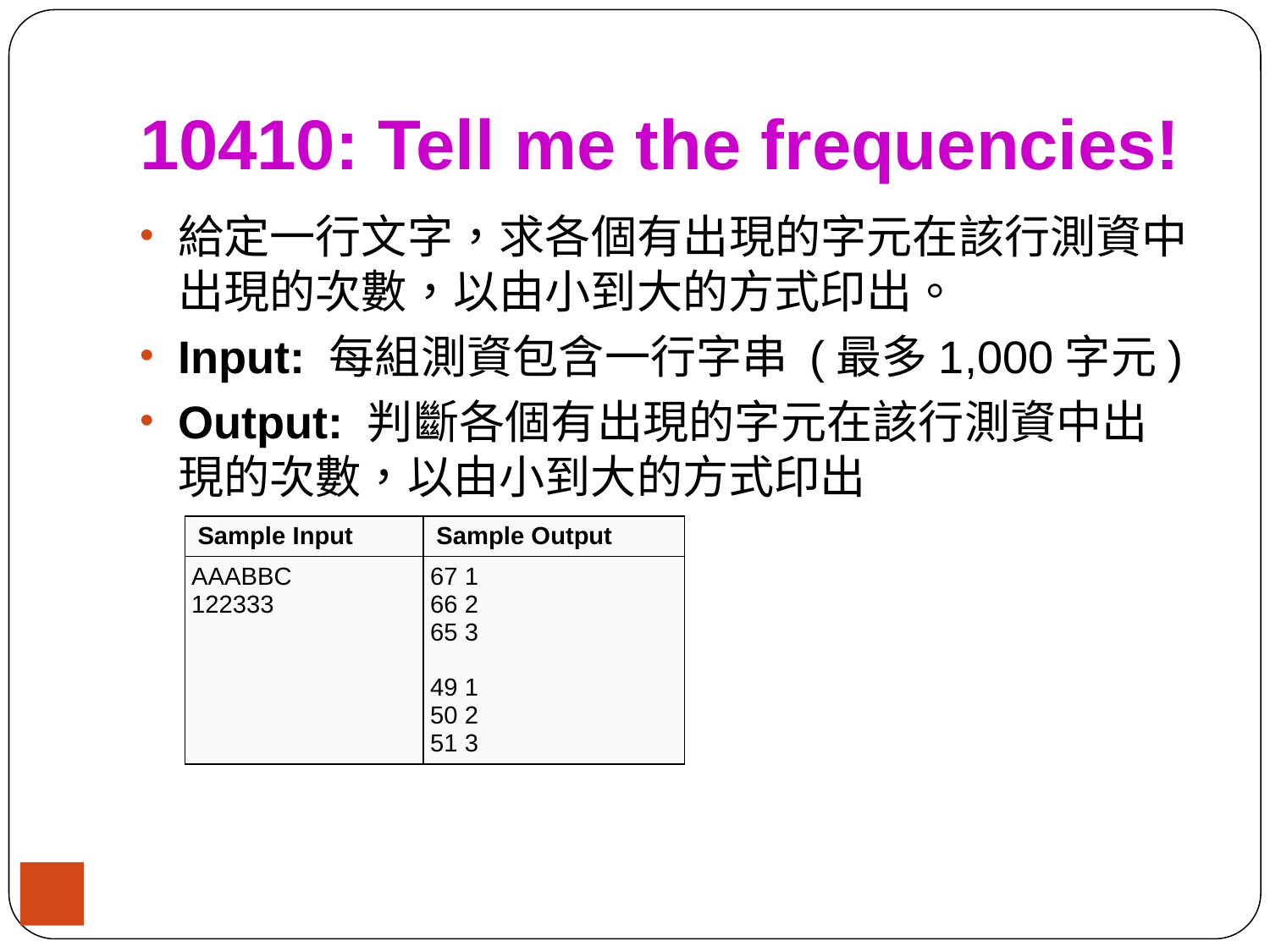

# 10410: Tell me the frequencies!
給定一行文字，求各個有出現的字元在該行測資中出現的次數，以由小到大的方式印出。
Input: 每組測資包含一行字串 (最多1,000字元)
Output: 判斷各個有出現的字元在該行測資中出現的次數，以由小到大的方式印出
| Sample Input | Sample Output |
| --- | --- |
| AAABBC 122333 | 67 1 66 2 65 3 49 1 50 2 51 3 |